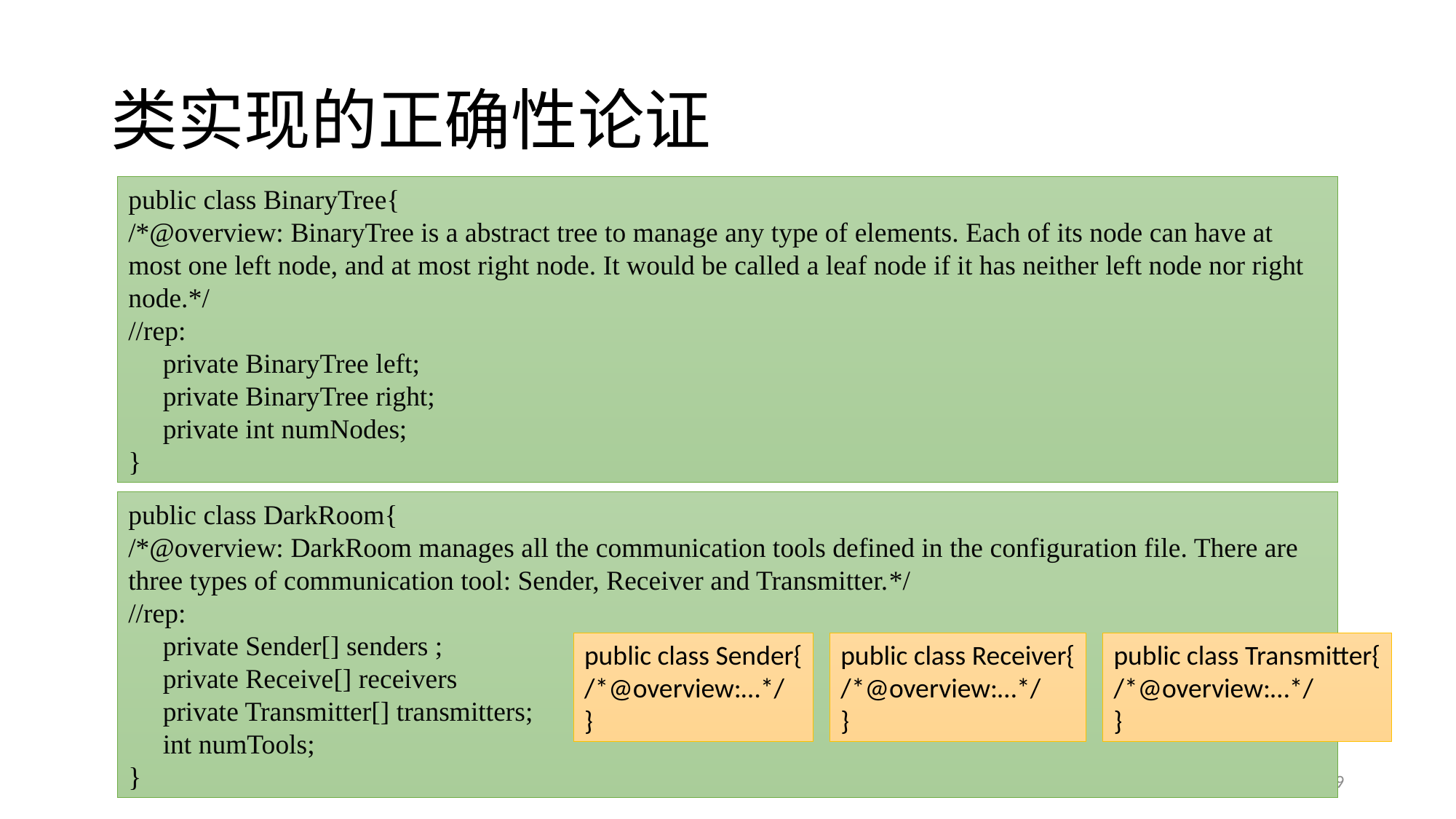

# 类实现的正确性论证
public class BinaryTree{
/*@overview: BinaryTree is a abstract tree to manage any type of elements. Each of its node can have at most one left node, and at most right node. It would be called a leaf node if it has neither left node nor right node.*/
//rep:
     private BinaryTree left;
     private BinaryTree right;
     private int numNodes;
}
public class DarkRoom{
/*@overview: DarkRoom manages all the communication tools defined in the configuration file. There are three types of communication tool: Sender, Receiver and Transmitter.*/
//rep:
     private Sender[] senders ;
     private Receive[] receivers
     private Transmitter[] transmitters;
     int numTools;
}
public class Sender{
/*@overview:…*/
}
public class Receiver{
/*@overview:…*/
}
public class Transmitter{
/*@overview:…*/
}
9